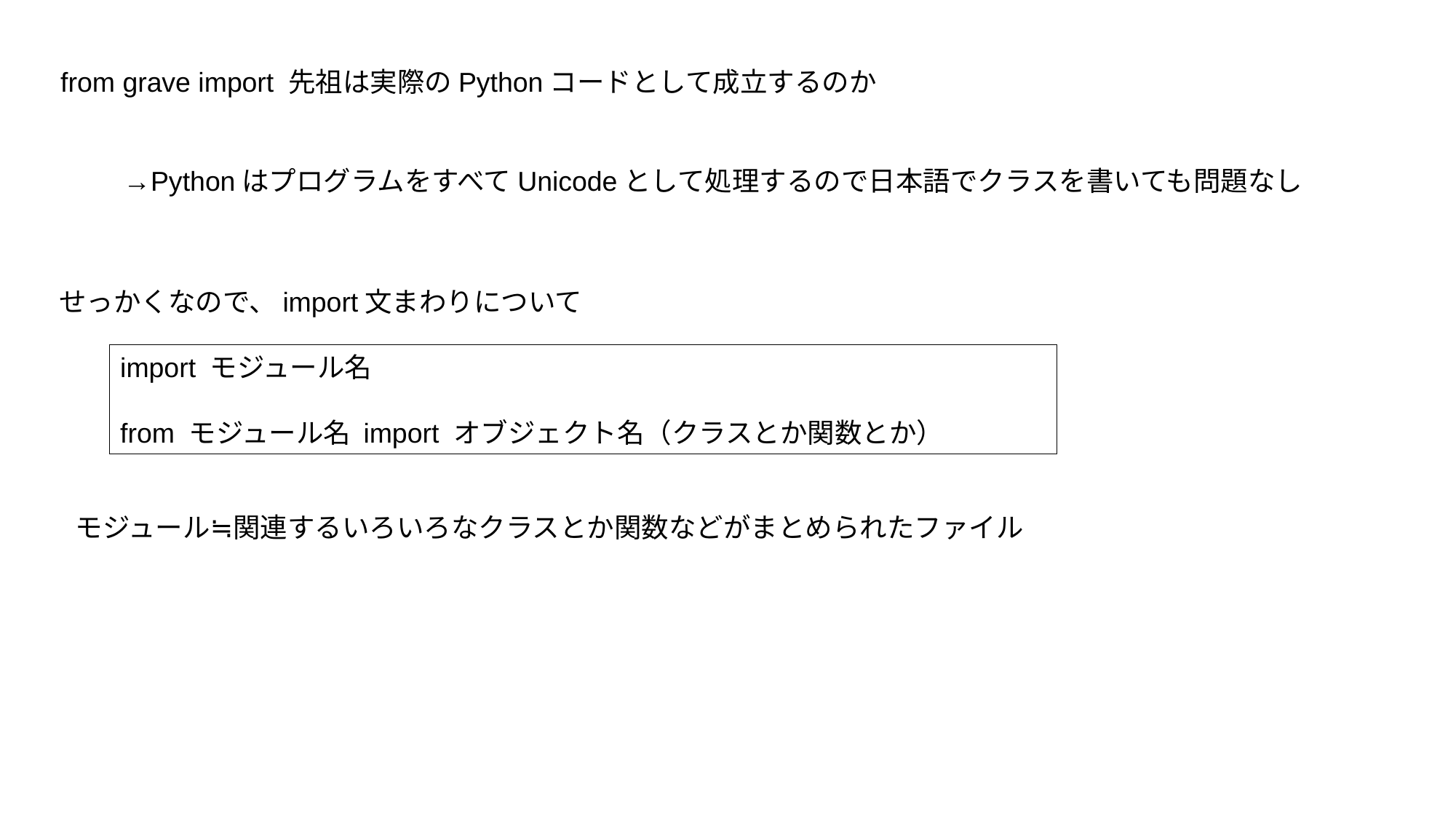

from grave import 先祖は実際のPythonコードとして成立するのか
→PythonはプログラムをすべてUnicodeとして処理するので日本語でクラスを書いても問題なし
せっかくなので、import文まわりについて
import モジュール名

from モジュール名 import オブジェクト名（クラスとか関数とか）
モジュール≒関連するいろいろなクラスとか関数などがまとめられたファイル